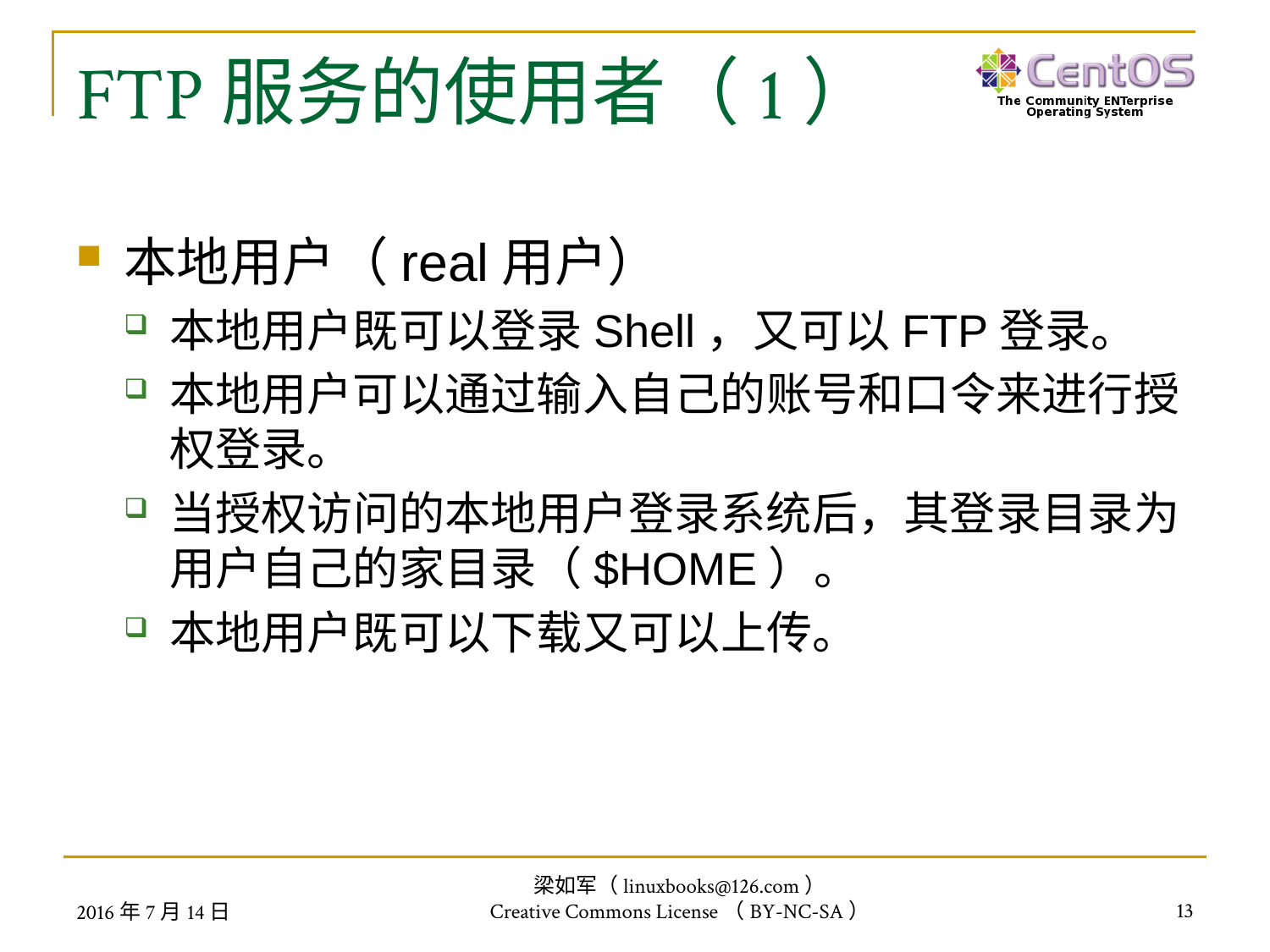

# FTP服务的使用者（1）
本地用户（real用户）
本地用户既可以登录Shell，又可以FTP登录。
本地用户可以通过输入自己的账号和口令来进行授权登录。
当授权访问的本地用户登录系统后，其登录目录为用户自己的家目录（$HOME）。
本地用户既可以下载又可以上传。
梁如军（linuxbooks@126.com）
Creative Commons License（BY-NC-SA）
2016年7月14日
13